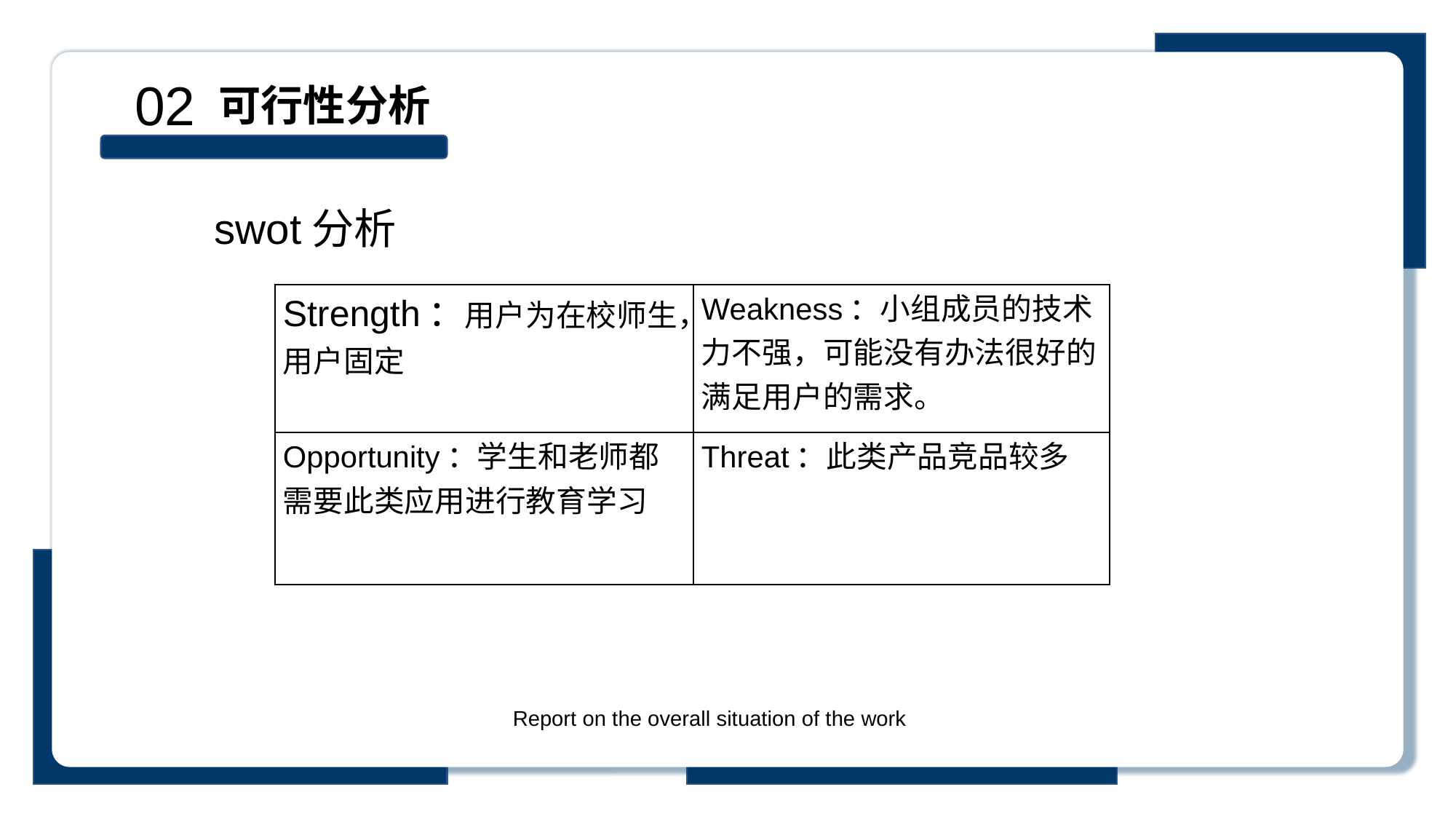

02
可行性分析

swot分析
| Strength：用户为在校师生，用户固定 | Weakness：小组成员的技术力不强，可能没有办法很好的满足用户的需求。 |
| --- | --- |
| Opportunity：学生和老师都需要此类应用进行教育学习 | Threat：此类产品竞品较多 |

Report on the overall situation of the work